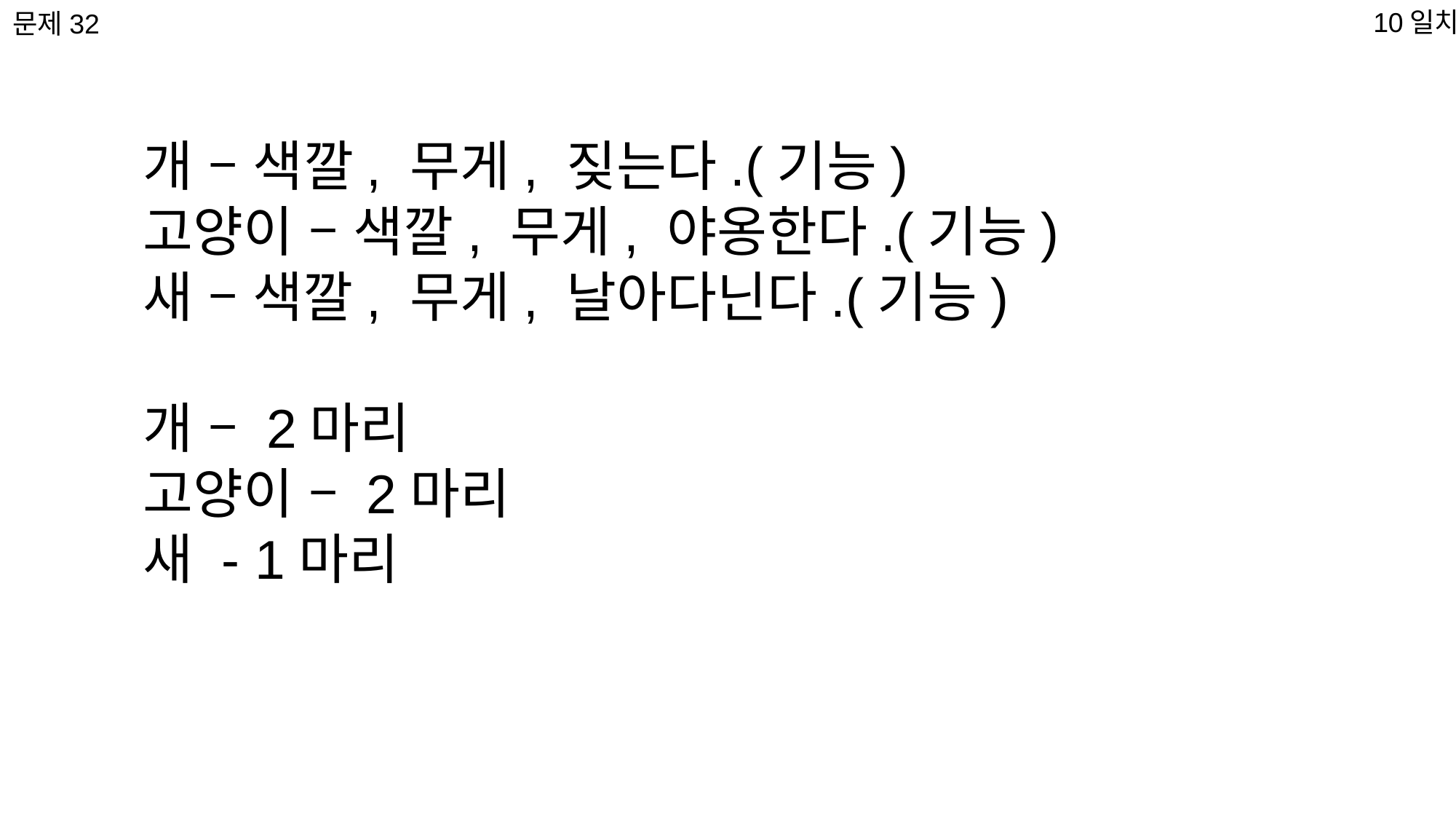

10일차
문제32
개 – 색깔, 무게, 짖는다.(기능)
고양이 – 색깔, 무게, 야옹한다.(기능)
새 – 색깔, 무게, 날아다닌다.(기능)

개 – 2마리
고양이 – 2마리
새 - 1마리